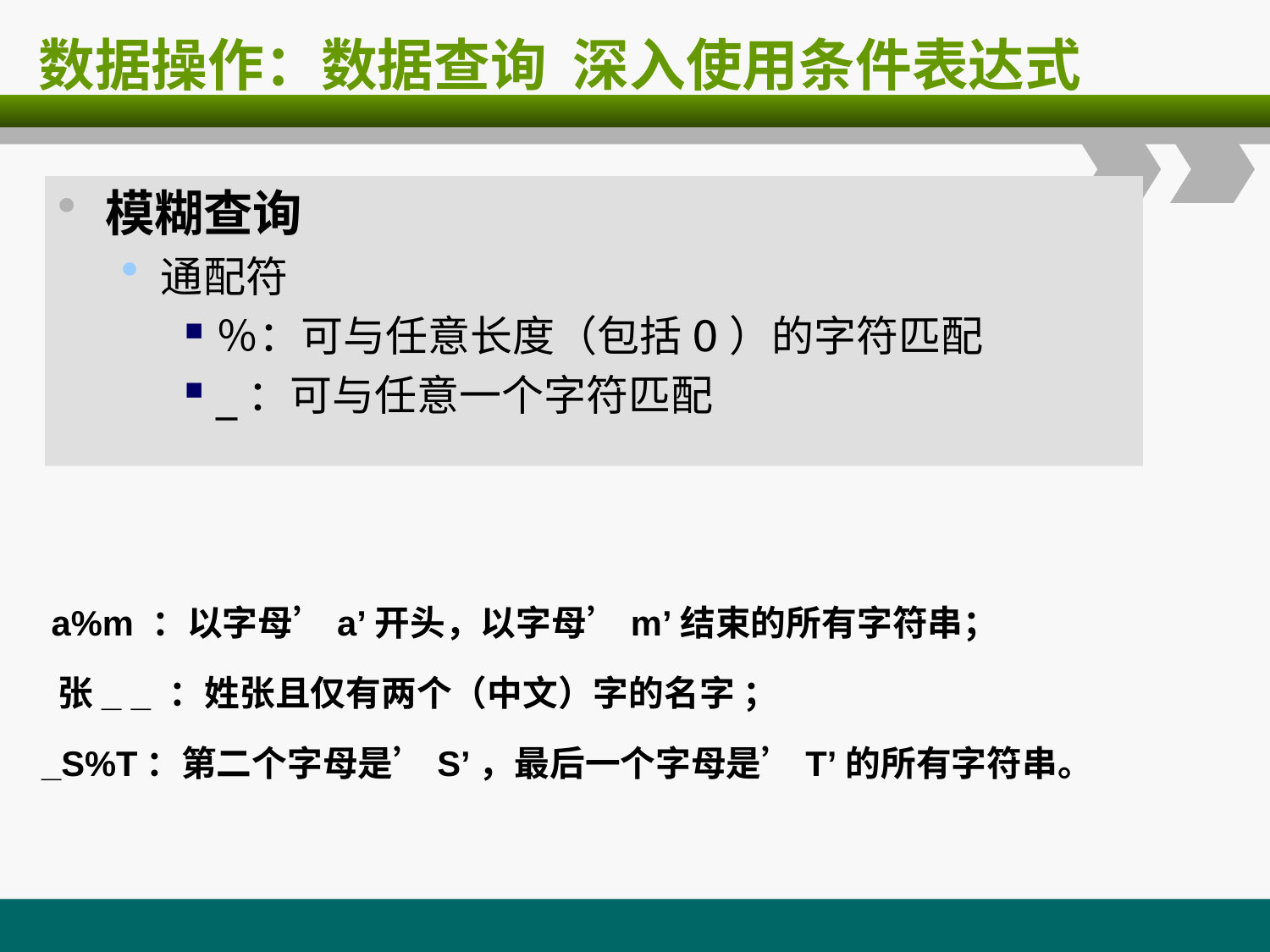

# 数据操作：数据查询  深入使用条件表达式
模糊查询
通配符
％：可与任意长度（包括0）的字符匹配
_：可与任意一个字符匹配

 a%m ：以字母’a’开头，以字母’m’结束的所有字符串；
 张_ _ ：姓张且仅有两个（中文）字的名字 ；
_S%T：第二个字母是’S’，最后一个字母是’T’的所有字符串。